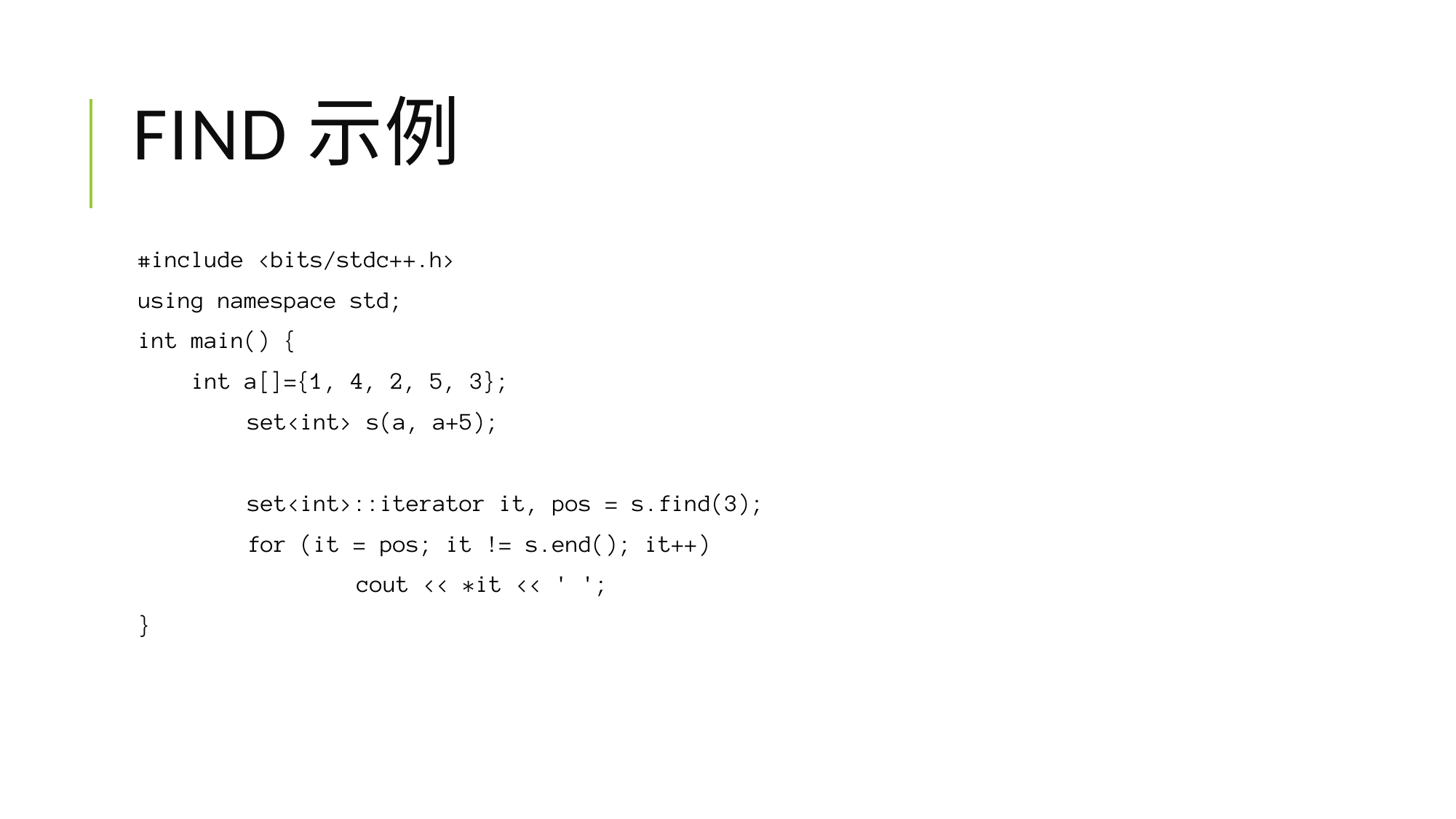

# Find示例
#include <bits/stdc++.h>
using namespace std;
int main() {
    int a[]={1, 4, 2, 5, 3};
	set<int> s(a, a+5);

	set<int>::iterator it, pos = s.find(3);
	for (it = pos; it != s.end(); it++)
		cout << *it << ' ';
}